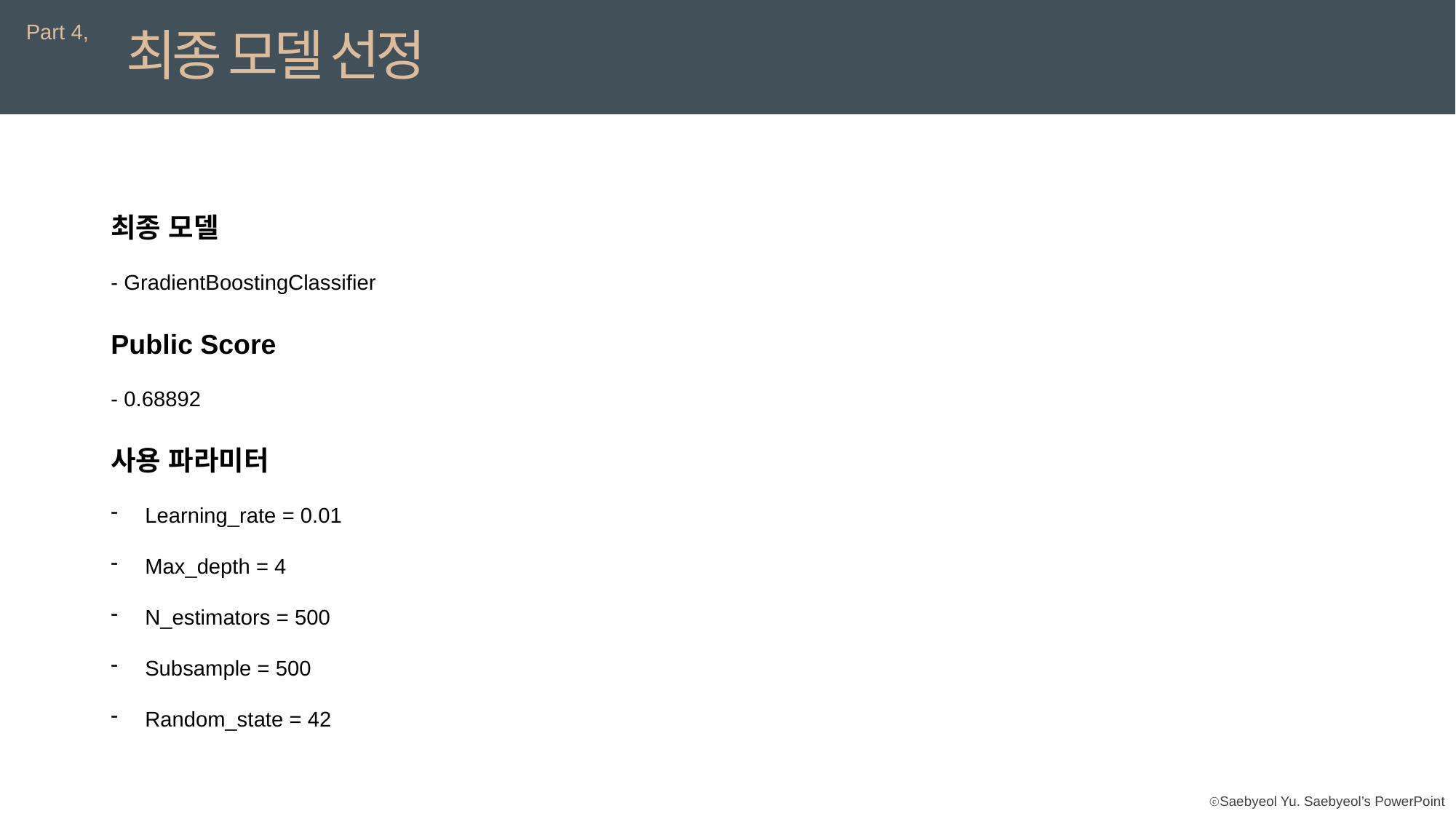

Part 4,
최종 모델 선정
최종 모델
- GradientBoostingClassifier
Public Score
- 0.68892
사용 파라미터
Learning_rate = 0.01
Max_depth = 4
N_estimators = 500
Subsample = 500
Random_state = 42